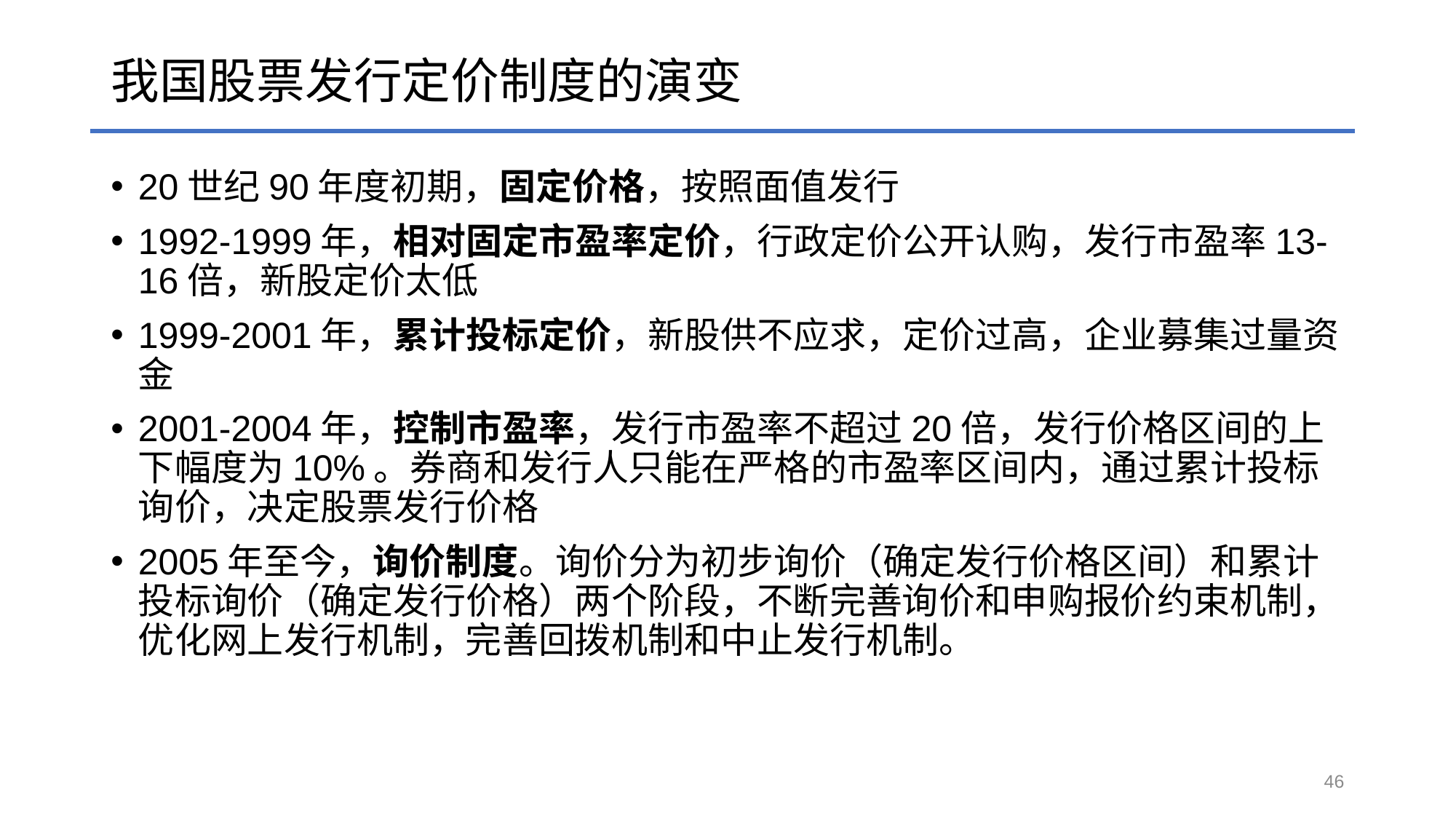

# 我国股票发行定价制度的演变
20世纪90年度初期，固定价格，按照面值发行
1992-1999年，相对固定市盈率定价，行政定价公开认购，发行市盈率13-16倍，新股定价太低
1999-2001年，累计投标定价，新股供不应求，定价过高，企业募集过量资金
2001-2004年，控制市盈率，发行市盈率不超过20倍，发行价格区间的上下幅度为10%。券商和发行人只能在严格的市盈率区间内，通过累计投标询价，决定股票发行价格
2005年至今，询价制度。询价分为初步询价（确定发行价格区间）和累计投标询价（确定发行价格）两个阶段，不断完善询价和申购报价约束机制，优化网上发行机制，完善回拨机制和中止发行机制。
46